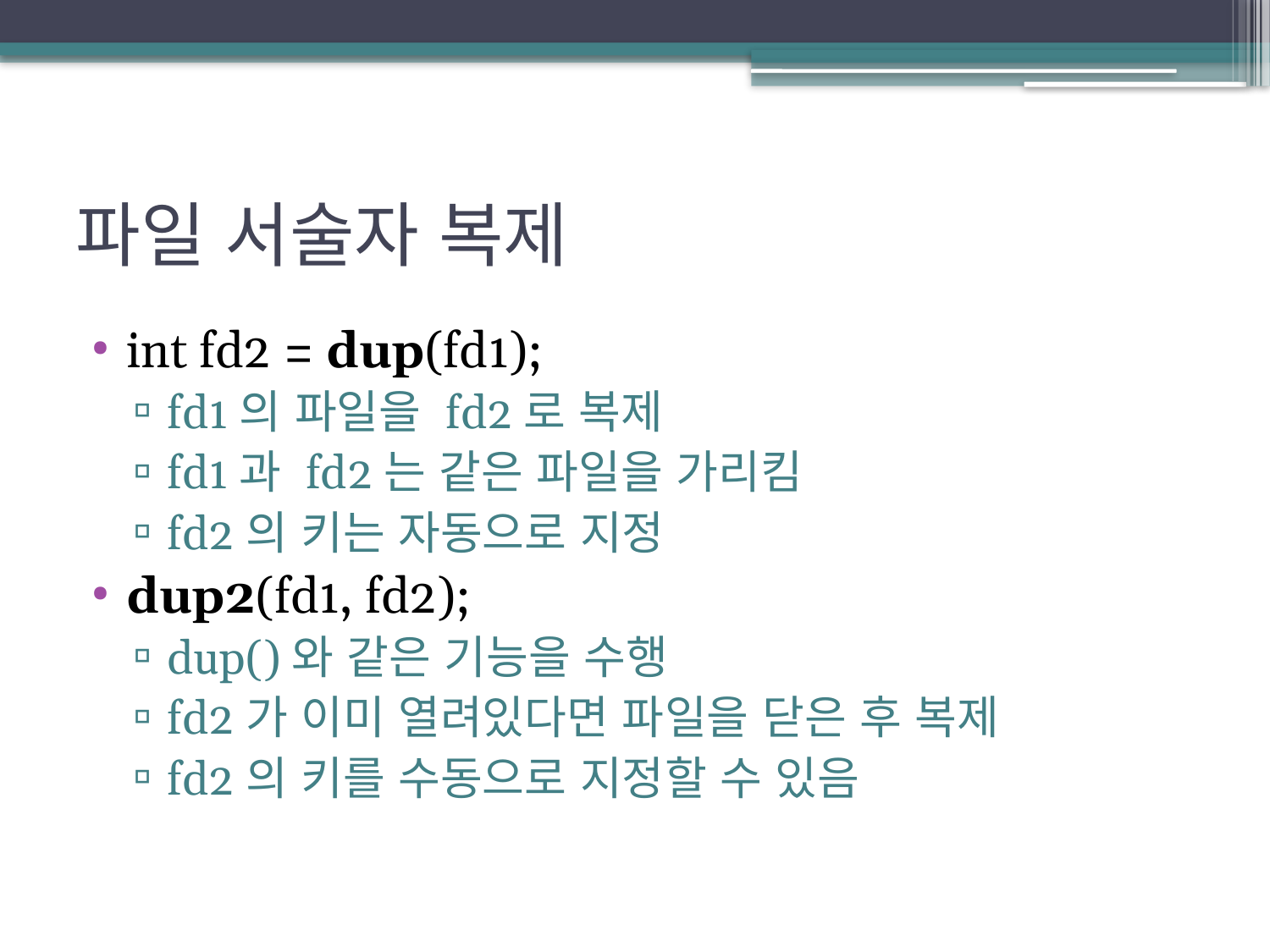

# 파일 서술자 복제
int fd2 = dup(fd1);
fd1의 파일을 fd2로 복제
fd1과 fd2는 같은 파일을 가리킴
fd2의 키는 자동으로 지정
dup2(fd1, fd2);
dup()와 같은 기능을 수행
fd2가 이미 열려있다면 파일을 닫은 후 복제
fd2의 키를 수동으로 지정할 수 있음